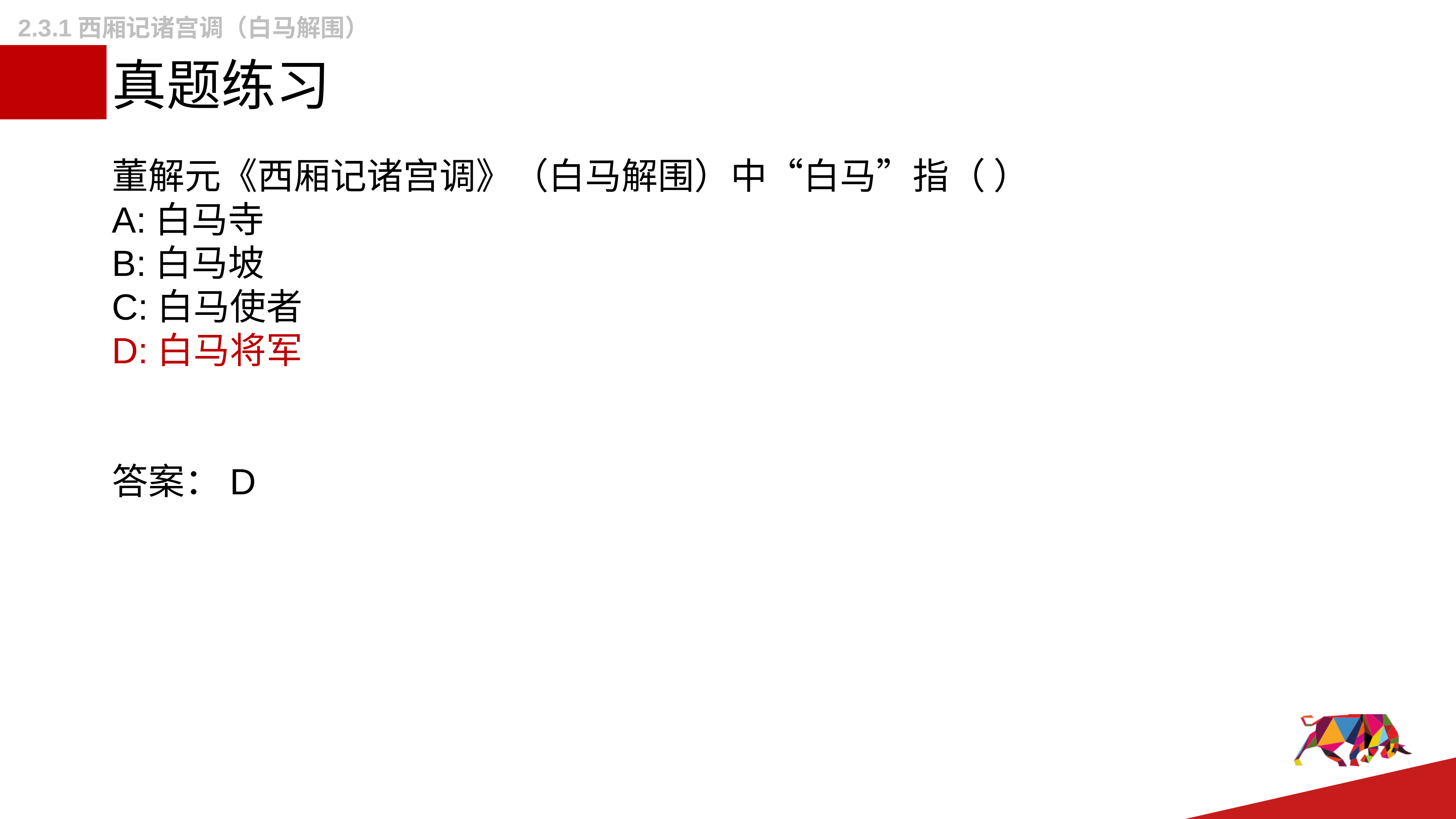

2.3.1西厢记诸宫调（白马解围）
# 真题练习
董解元《西厢记诸宫调》（白马解围）中“白马”指（ ）
A:白马寺
B:白马坡
C:白马使者
D:白马将军

答案：D